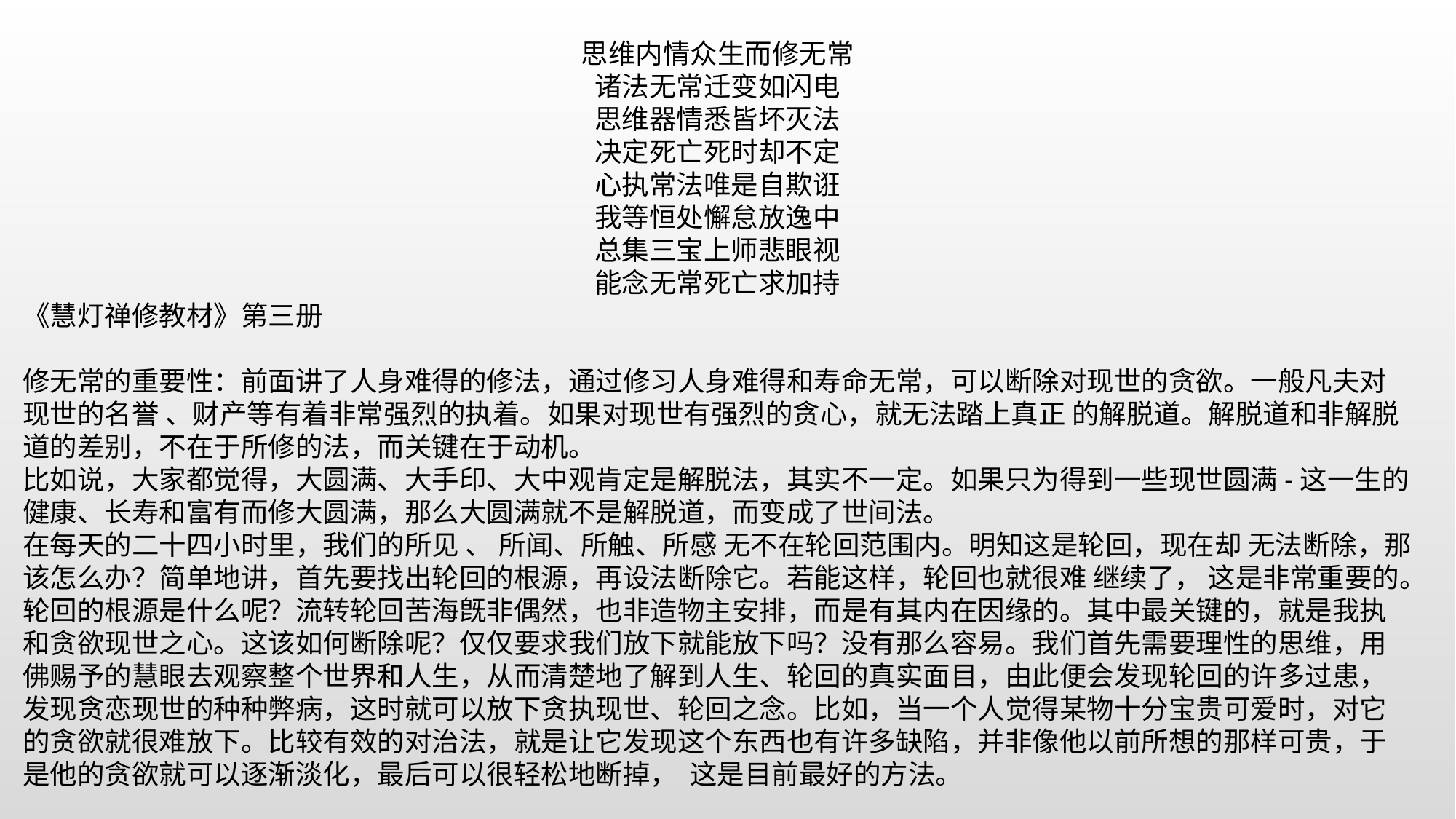

思维内情众生而修无常
诸法无常迁变如闪电
思维器情悉皆坏灭法
决定死亡死时却不定
心执常法唯是自欺诳
我等恒处懈怠放逸中
总集三宝上师悲眼视
能念无常死亡求加持
《慧灯禅修教材》第三册
修无常的重要性：前面讲了人身难得的修法，通过修习人身难得和寿命无常，可以断除对现世的贪欲。一般凡夫对现世的名誉 、财产等有着非常强烈的执着。如果对现世有强烈的贪心，就无法踏上真正 的解脱道。解脱道和非解脱道的差别，不在于所修的法，而关键在于动机。
比如说，大家都觉得，大圆满、大手印、大中观肯定是解脱法，其实不一定。如果只为得到一些现世圆满-这一生的健康、长寿和富有而修大圆满，那么大圆满就不是解脱道，而变成了世间法。
在每天的二十四小时里，我们的所见 、 所闻、所触、所感 无不在轮回范围内。明知这是轮回，现在却 无法断除，那该怎么办？简单地讲，首先要找出轮回的根源，再设法断除它。若能这样，轮回也就很难 继续了， 这是非常重要的。轮回的根源是什么呢？流转轮回苦海旣非偶然，也非造物主安排，而是有其内在因缘的。其中最关键的，就是我执和贪欲现世之心。这该如何断除呢？仅仅要求我们放下就能放下吗？没有那么容易。我们首先需要理性的思维，用佛赐予的慧眼去观察整个世界和人生，从而清楚地了解到人生、轮回的真实面目，由此便会发现轮回的许多过患，发现贪恋现世的种种弊病，这时就可以放下贪执现世、轮回之念。比如，当一个人觉得某物十分宝贵可爱时，对它的贪欲就很难放下。比较有效的对治法，就是让它发现这个东西也有许多缺陷，并非像他以前所想的那样可贵，于是他的贪欲就可以逐渐淡化，最后可以很轻松地断掉，  这是目前最好的方法。